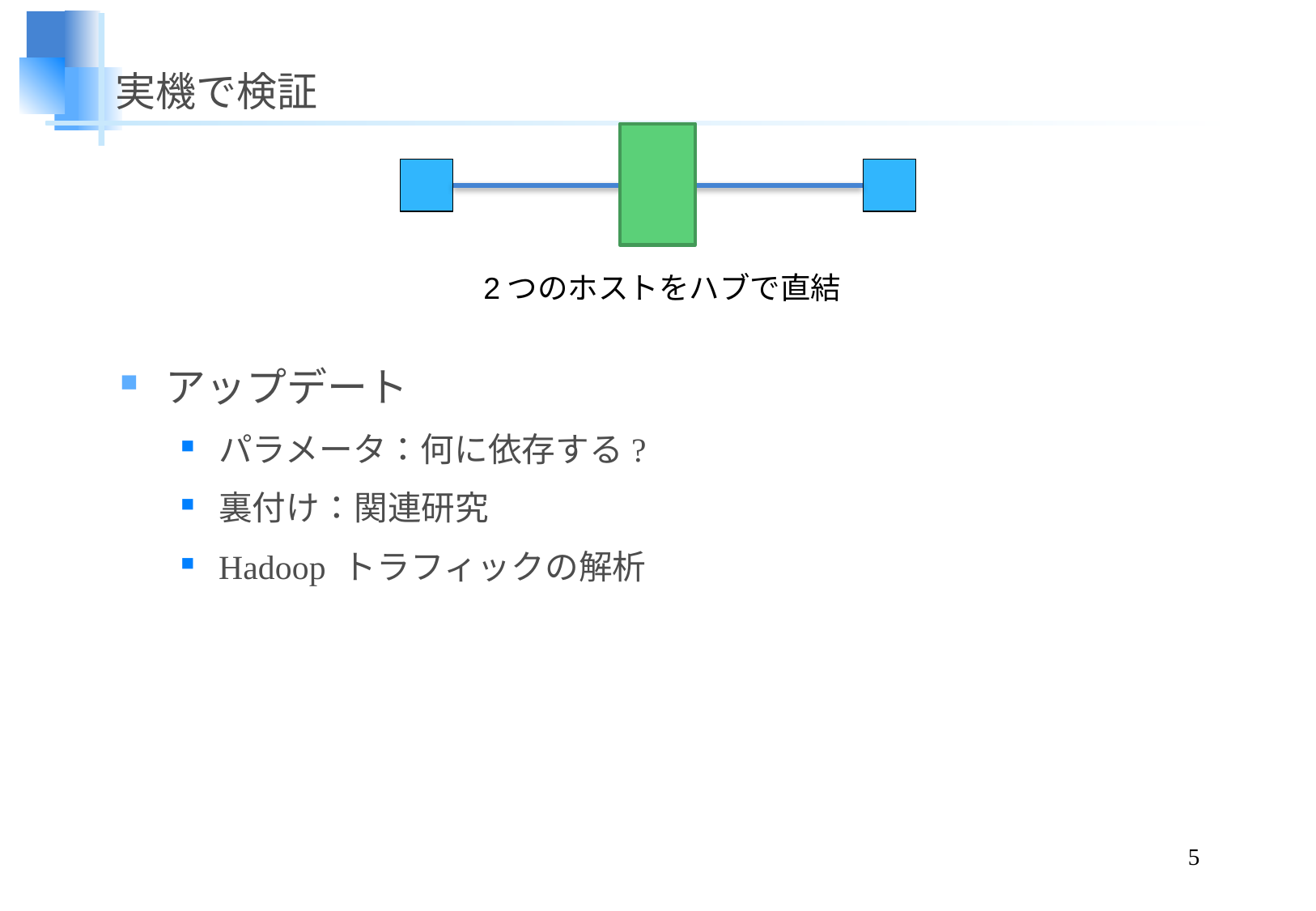

# 実機で検証

2つのホストをハブで直結
アップデート
パラメータ：何に依存する?
裏付け：関連研究
Hadoop トラフィックの解析
5